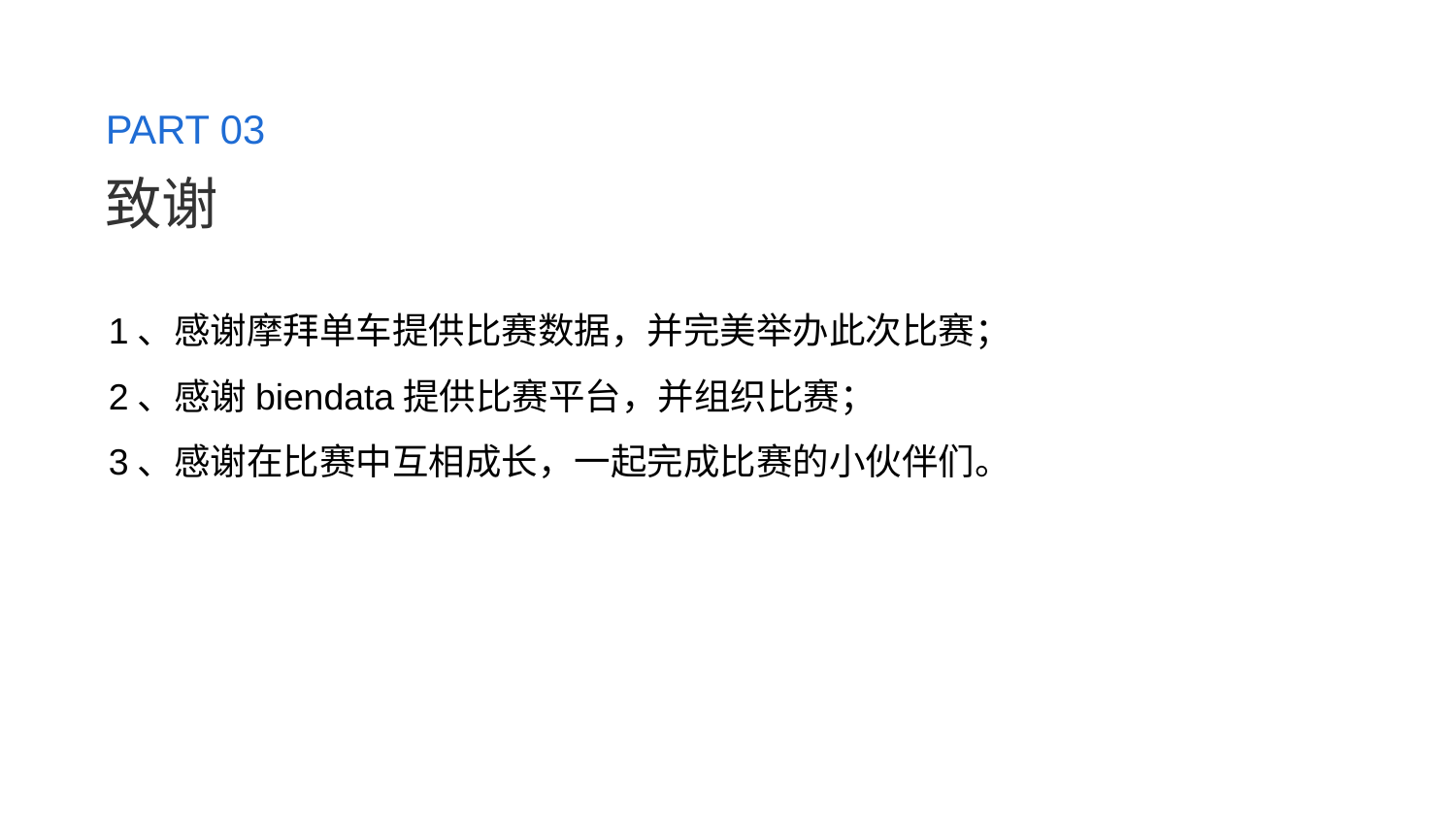

PART 03
致谢
1、感谢摩拜单车提供比赛数据，并完美举办此次比赛；
2、感谢biendata提供比赛平台，并组织比赛；
3、感谢在比赛中互相成长，一起完成比赛的小伙伴们。